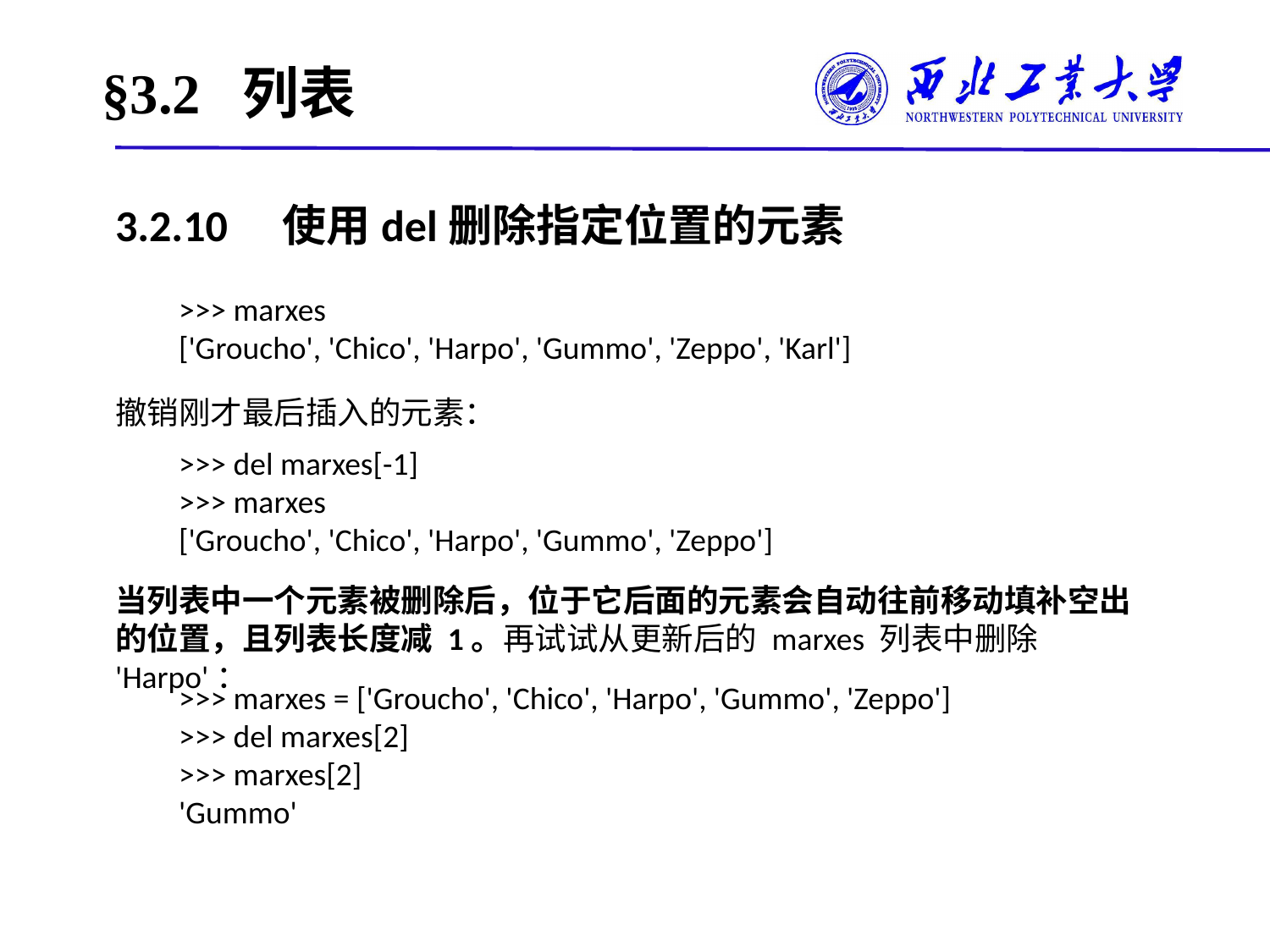

# §3.2  列表
3.2.10　使用del删除指定位置的元素

>>> marxes
['Groucho', 'Chico', 'Harpo', 'Gummo', 'Zeppo', 'Karl']
撤销刚才最后插入的元素：
>>> del marxes[-1]
>>> marxes
['Groucho', 'Chico', 'Harpo', 'Gummo', 'Zeppo']
当列表中一个元素被删除后，位于它后面的元素会自动往前移动填补空出的位置，且列表长度减 1。再试试从更新后的 marxes 列表中删除 'Harpo'：
>>> marxes = ['Groucho', 'Chico', 'Harpo', 'Gummo', 'Zeppo']
>>> del marxes[2]
>>> marxes[2]
'Gummo'